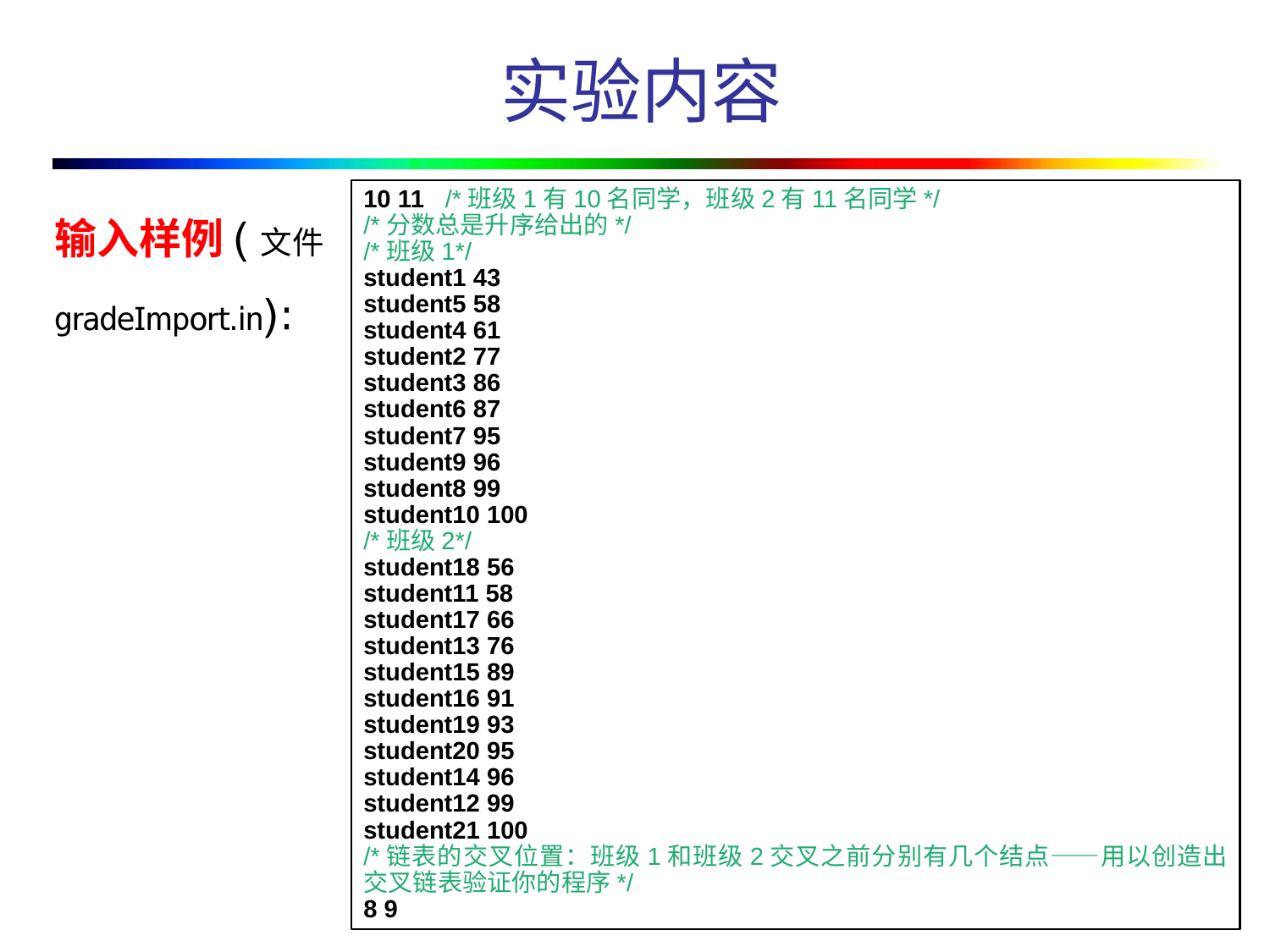

# 实验内容
输入样例(文件gradeImport.in):
10 11   /*班级1有10名同学，班级2有11名同学*/
/*分数总是升序给出的*/
/*班级1*/
student1 43
student5 58
student4 61
student2 77
student3 86
student6 87
student7 95
student9 96
student8 99
student10 100
/*班级2*/
student18 56
student11 58
student17 66
student13 76
student15 89
student16 91
student19 93
student20 95
student14 96
student12 99
student21 100
/*链表的交叉位置：班级1和班级2交叉之前分别有几个结点——用以创造出交叉链表验证你的程序*/
8 9